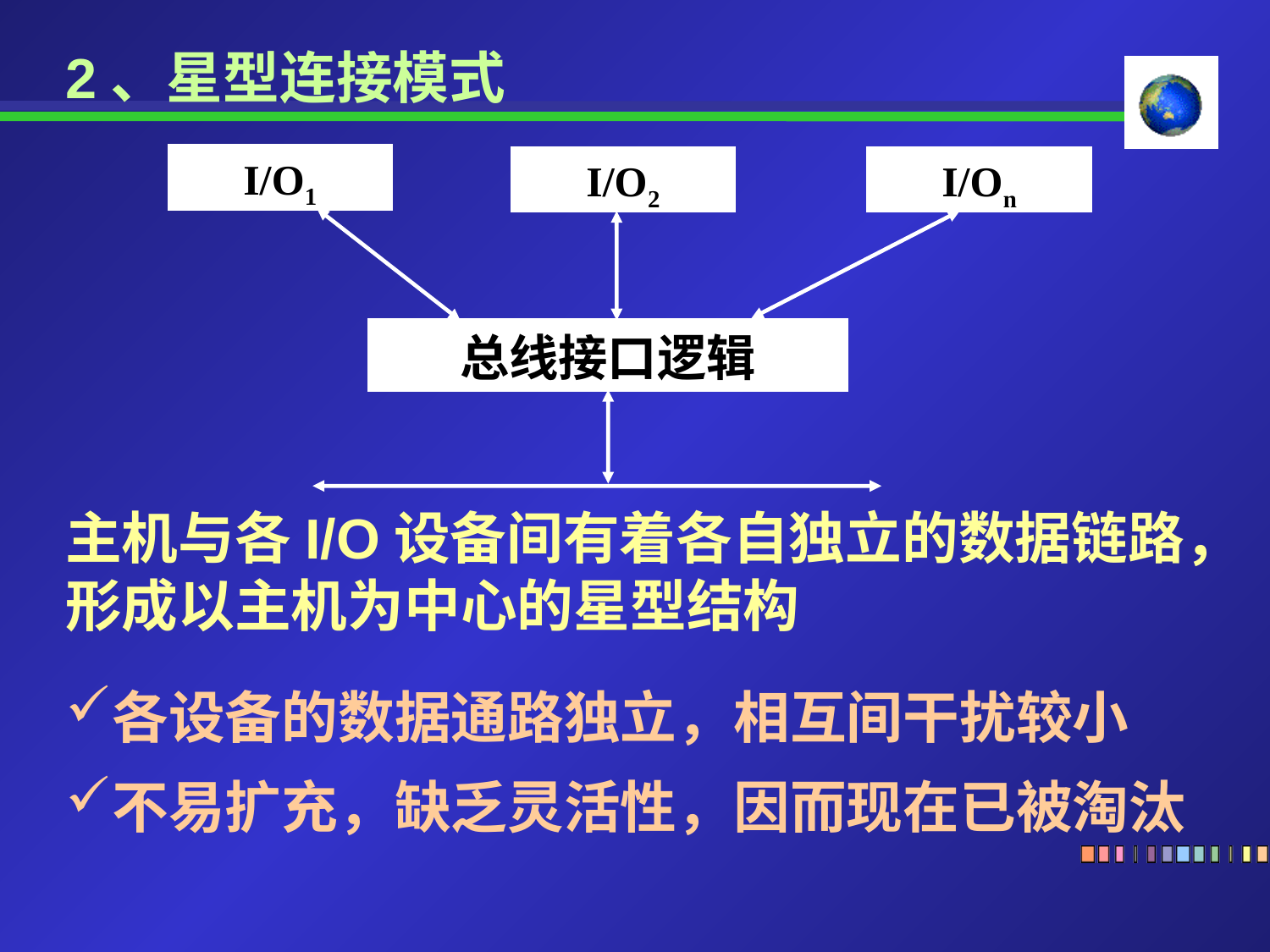

2、星型连接模式
I/O1
I/O2
I/On

总线接口逻辑

主机与各I/O设备间有着各自独立的数据链路，形成以主机为中心的星型结构
各设备的数据通路独立，相互间干扰较小
不易扩充，缺乏灵活性，因而现在已被淘汰
5